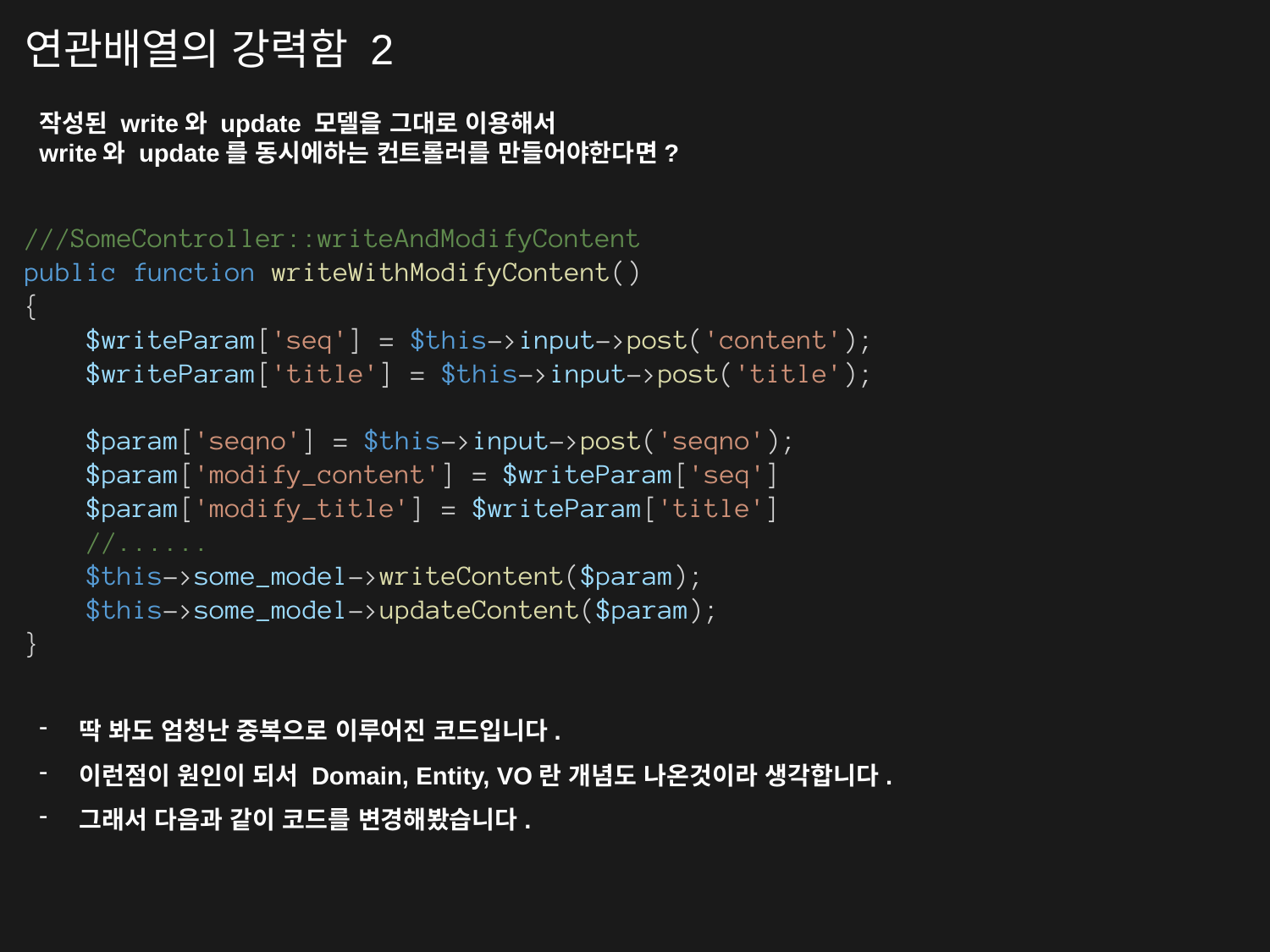

연관배열의 강력함 2
작성된 write와 update 모델을 그대로 이용해서
write와 update를 동시에하는 컨트롤러를 만들어야한다면?
///SomeController::writeAndModifyContent
public function writeWithModifyContent()
{
    $writeParam['seq'] = $this->input->post('content');
    $writeParam['title'] = $this->input->post('title');

    $param['seqno'] = $this->input->post('seqno');
    $param['modify_content'] = $writeParam['seq']
    $param['modify_title'] = $writeParam['title']
    //......
    $this->some_model->writeContent($param);
    $this->some_model->updateContent($param);
}
딱 봐도 엄청난 중복으로 이루어진 코드입니다.
이런점이 원인이 되서 Domain, Entity, VO란 개념도 나온것이라 생각합니다.
그래서 다음과 같이 코드를 변경해봤습니다.